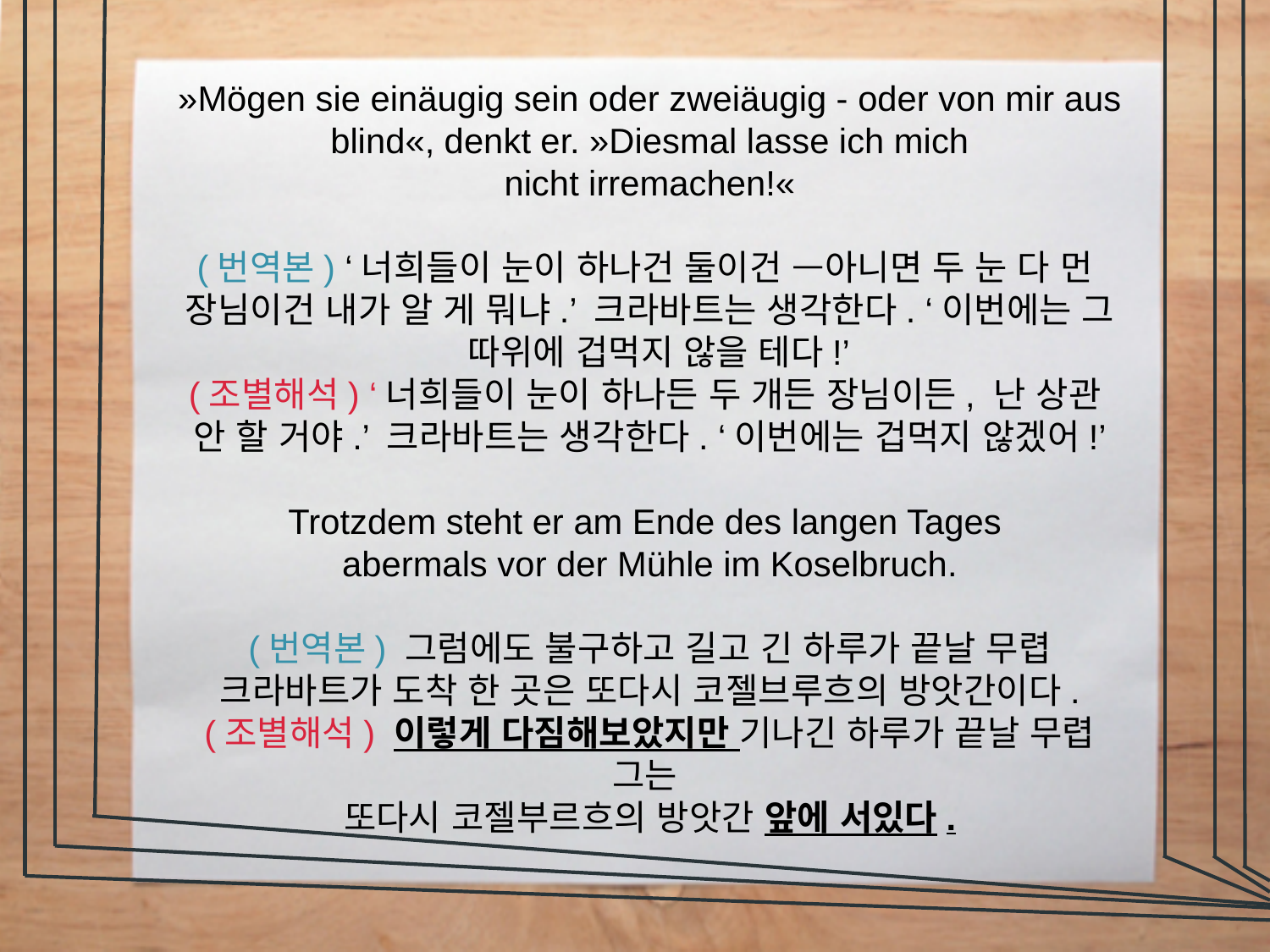

»Mögen sie einäugig sein oder zweiäugig - oder von mir aus blind«, denkt er. »Diesmal lasse ich mich
nicht irremachen!«

(번역본) ‘너희들이 눈이 하나건 둘이건 ᅳ아니면 두 눈 다 먼
장님이건 내가 알 게 뭐냐.’ 크라바트는 생각한다. ‘이번에는 그
 따위에 겁먹지 않을 테다!’
(조별해석) ‘너희들이 눈이 하나든 두 개든 장님이든, 난 상관
안 할 거야.’ 크라바트는 생각한다. ‘이번에는 겁먹지 않겠어!’

Trotzdem steht er am Ende des langen Tages
abermals vor der Mühle im Koselbruch.

(번역본) 그럼에도 불구하고 길고 긴 하루가 끝날 무렵 크라바트가 도착 한 곳은 또다시 코젤브루흐의 방앗간이다.
(조별해석) 이렇게 다짐해보았지만 기나긴 하루가 끝날 무렵 그는
또다시 코젤부르흐의 방앗간 앞에 서있다.